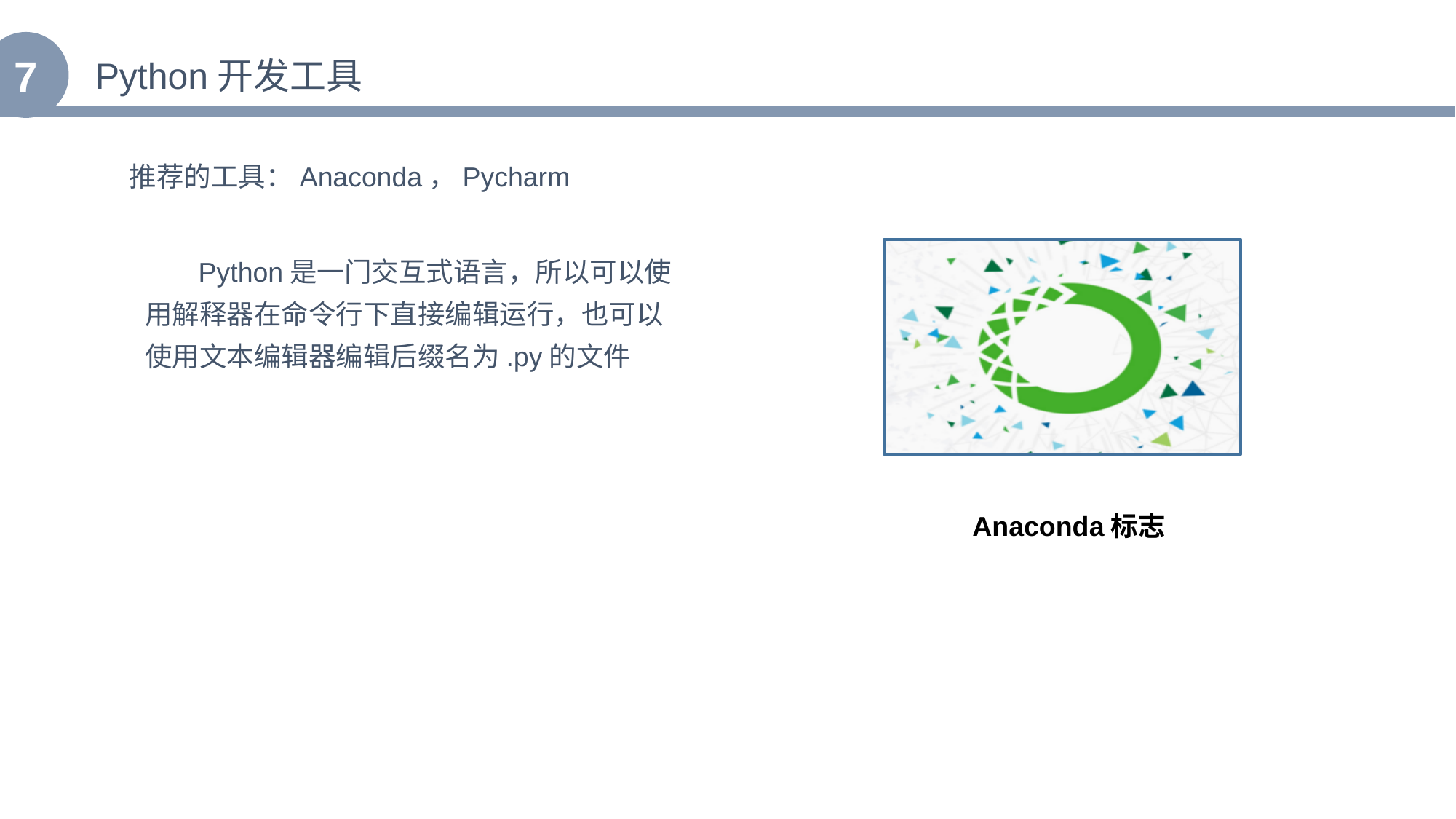

7
Python开发工具
推荐的工具：Anaconda，Pycharm
       Python是一门交互式语言，所以可以使用解释器在命令行下直接编辑运行，也可以使用文本编辑器编辑后缀名为.py的文件

Anaconda标志